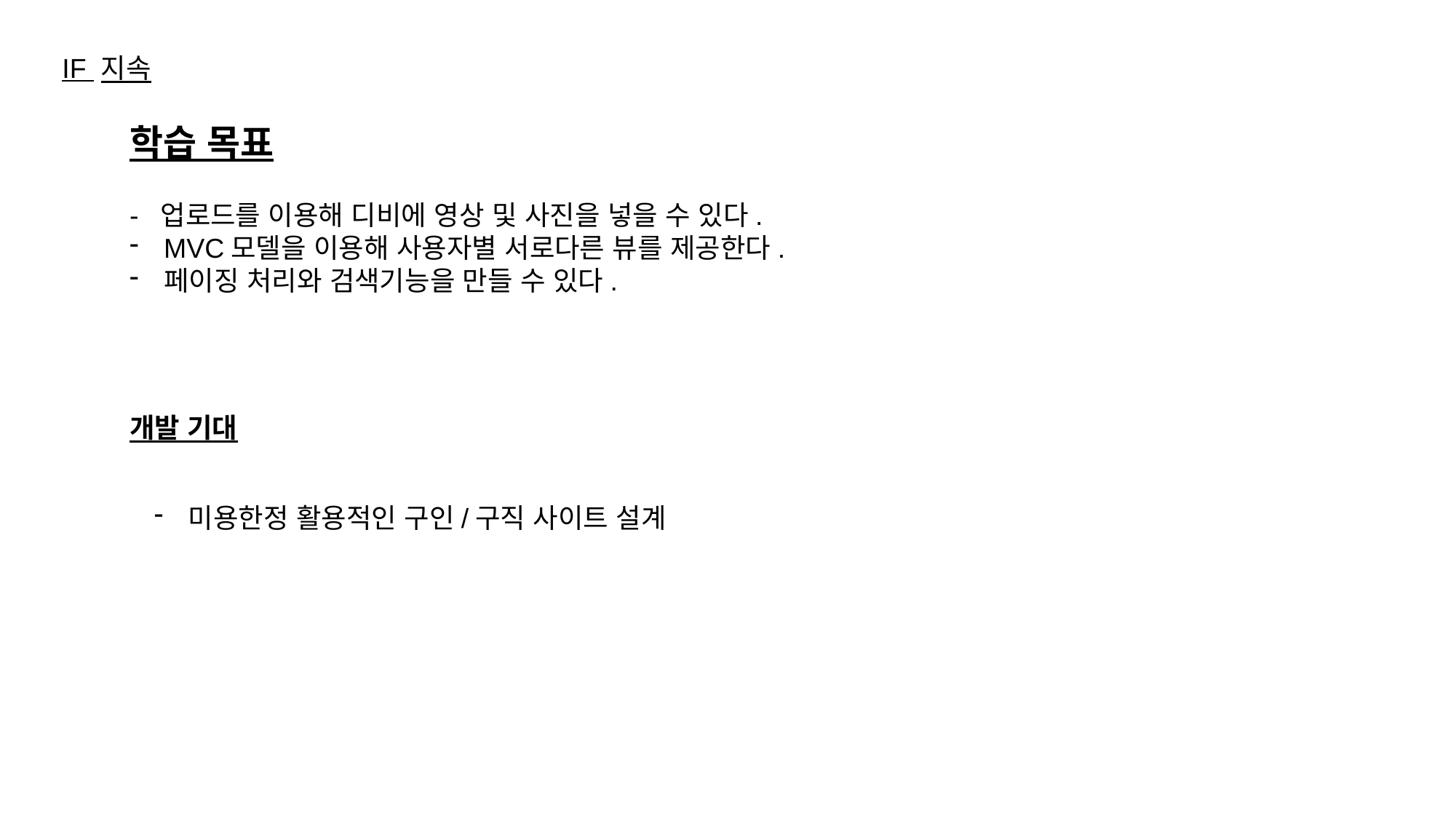

IF 지속
학습 목표
-  업로드를 이용해 디비에 영상 및 사진을 넣을 수 있다.
MVC모델을 이용해 사용자별 서로다른 뷰를 제공한다.
페이징 처리와 검색기능을 만들 수 있다.
개발 기대
미용한정 활용적인 구인/구직 사이트 설계